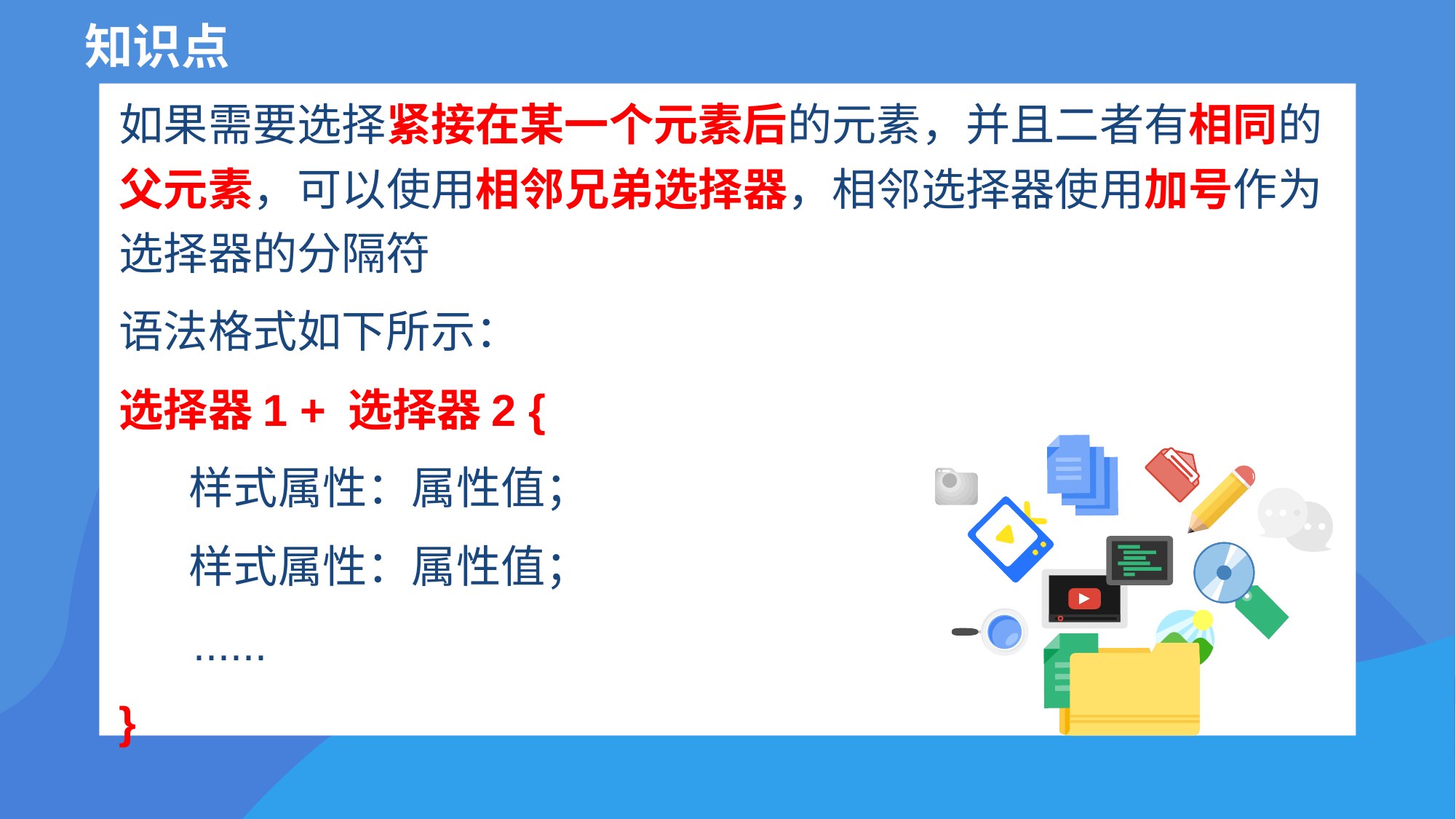

知识点
如果需要选择紧接在某一个元素后的元素，并且二者有相同的父元素，可以使用相邻兄弟选择器，相邻选择器使用加号作为选择器的分隔符
语法格式如下所示：
选择器1 + 选择器2 {
      样式属性：属性值；
      样式属性：属性值；
      ......
}